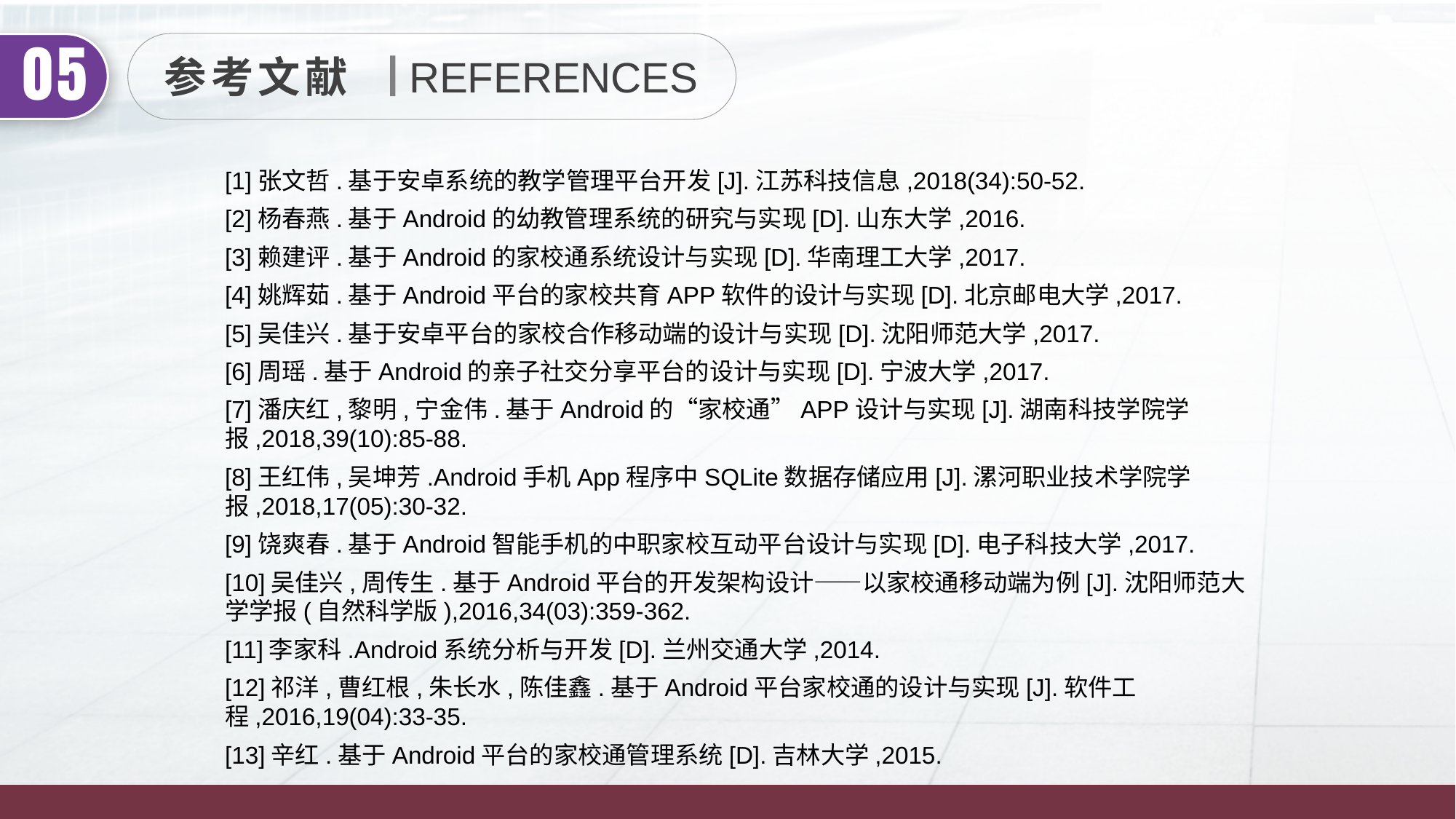

05
参考文献
REFERENCES

[1]张文哲.基于安卓系统的教学管理平台开发[J].江苏科技信息,2018(34):50-52.
[2]杨春燕.基于Android的幼教管理系统的研究与实现[D].山东大学,2016.
[3]赖建评.基于Android的家校通系统设计与实现[D].华南理工大学,2017.
[4]姚辉茹.基于Android平台的家校共育APP软件的设计与实现[D].北京邮电大学,2017.
[5]吴佳兴.基于安卓平台的家校合作移动端的设计与实现[D].沈阳师范大学,2017.
[6]周瑶.基于Android的亲子社交分享平台的设计与实现[D].宁波大学,2017.
[7]潘庆红,黎明,宁金伟.基于Android的“家校通”APP设计与实现[J].湖南科技学院学报,2018,39(10):85-88.
[8]王红伟,吴坤芳.Android手机App程序中SQLite数据存储应用[J].漯河职业技术学院学报,2018,17(05):30-32.
[9]饶爽春.基于Android智能手机的中职家校互动平台设计与实现[D].电子科技大学,2017.
[10]吴佳兴,周传生.基于Android平台的开发架构设计——以家校通移动端为例[J].沈阳师范大学学报(自然科学版),2016,34(03):359-362.
[11]李家科.Android系统分析与开发[D].兰州交通大学,2014.
[12]祁洋,曹红根,朱长水,陈佳鑫.基于Android平台家校通的设计与实现[J].软件工程,2016,19(04):33-35.
[13]辛红.基于Android平台的家校通管理系统[D].吉林大学,2015.